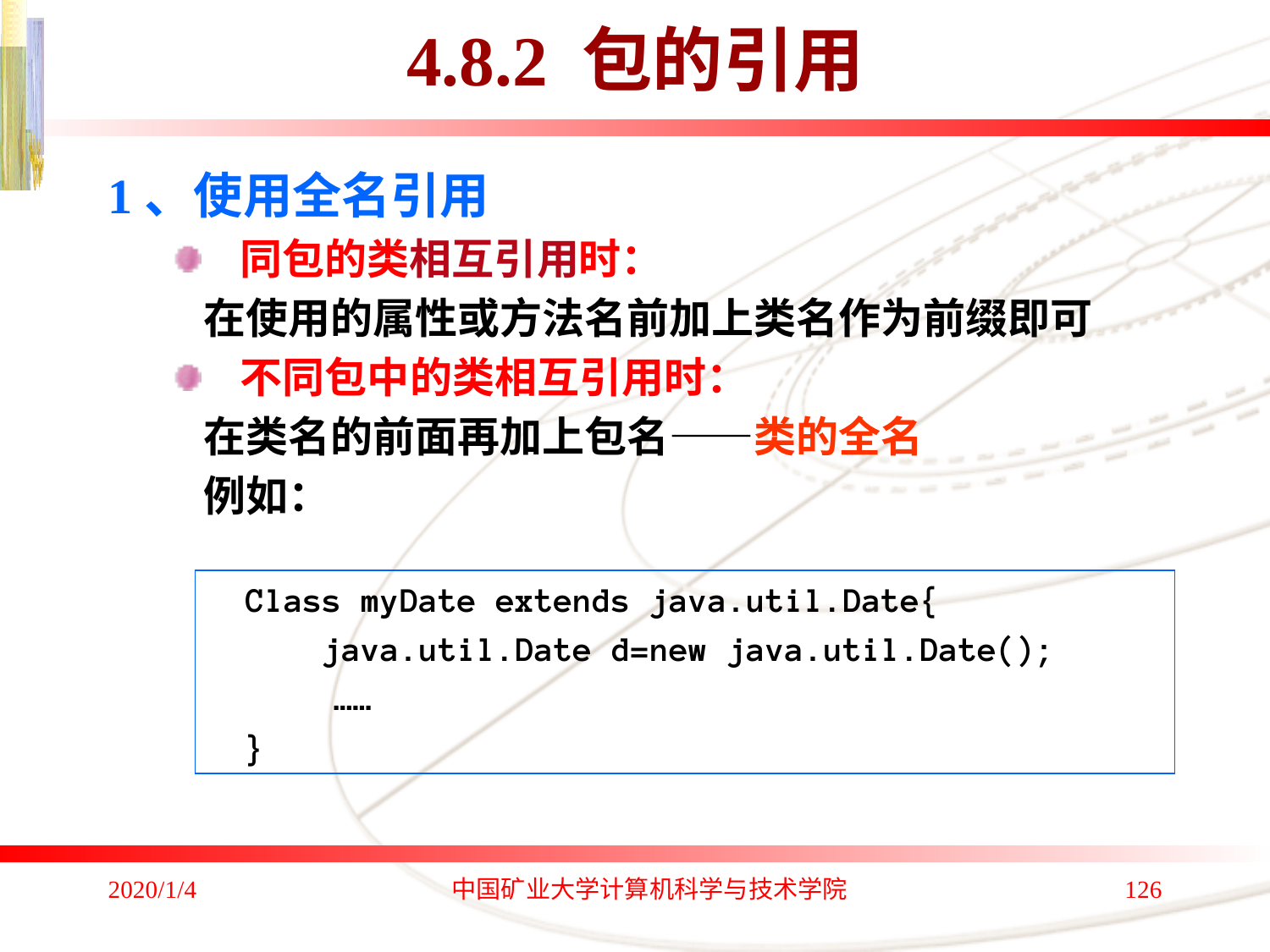

# 4.8.2 包的引用
1、使用全名引用
  同包的类相互引用时：
         在使用的属性或方法名前加上类名作为前缀即可
  不同包中的类相互引用时：
         在类名的前面再加上包名——类的全名
         例如：
Class myDate extends java.util.Date{
    java.util.Date d=new java.util.Date();
	……
}
2020/1/4
中国矿业大学计算机科学与技术学院
126